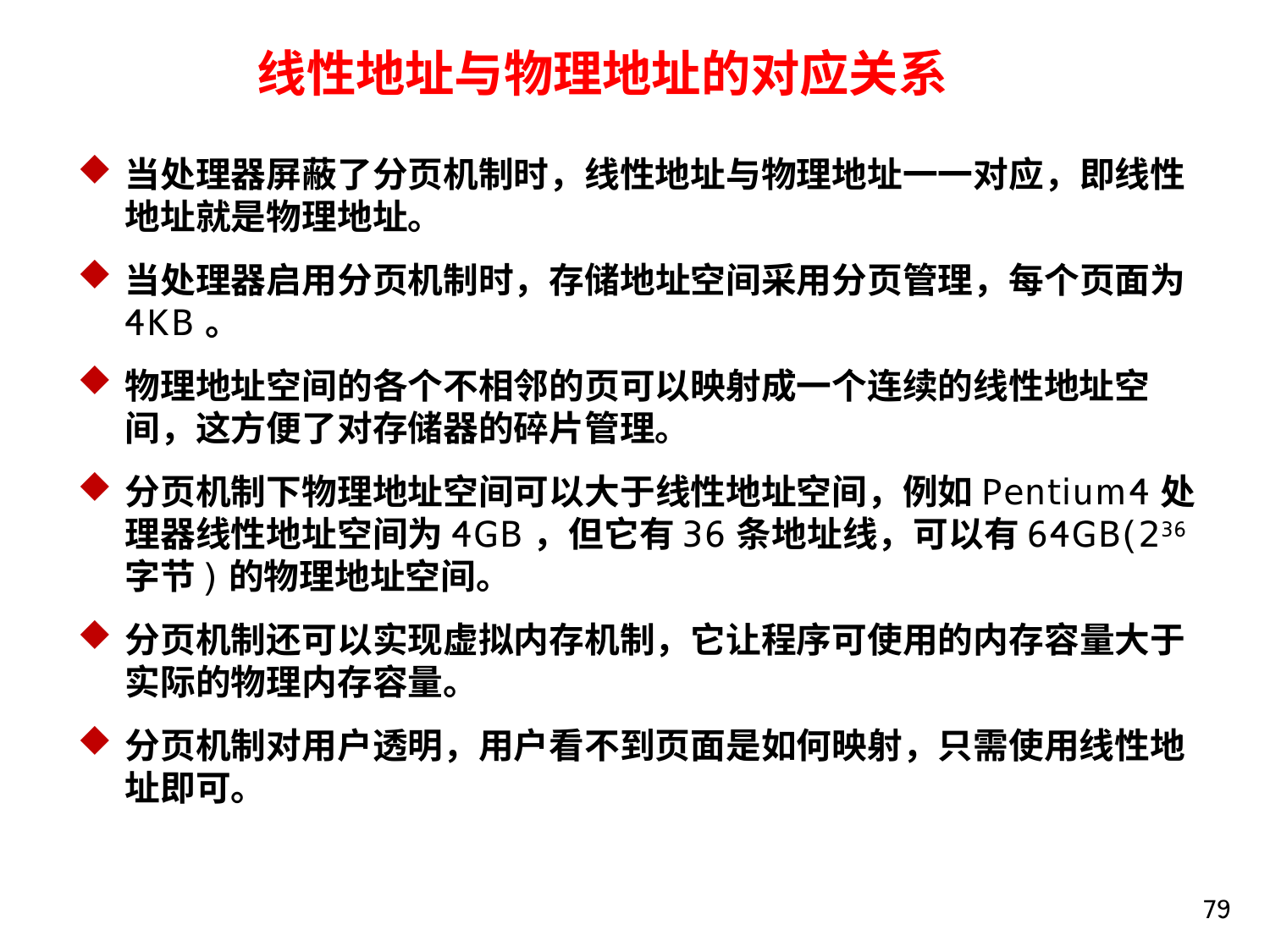

线性地址与物理地址的对应关系
当处理器屏蔽了分页机制时，线性地址与物理地址一一对应，即线性地址就是物理地址。
当处理器启用分页机制时，存储地址空间采用分页管理，每个页面为4KB。
物理地址空间的各个不相邻的页可以映射成一个连续的线性地址空间，这方便了对存储器的碎片管理。
分页机制下物理地址空间可以大于线性地址空间，例如Pentium4处理器线性地址空间为4GB，但它有36条地址线，可以有64GB(236字节)的物理地址空间。
分页机制还可以实现虚拟内存机制，它让程序可使用的内存容量大于实际的物理内存容量。
分页机制对用户透明，用户看不到页面是如何映射，只需使用线性地址即可。
79